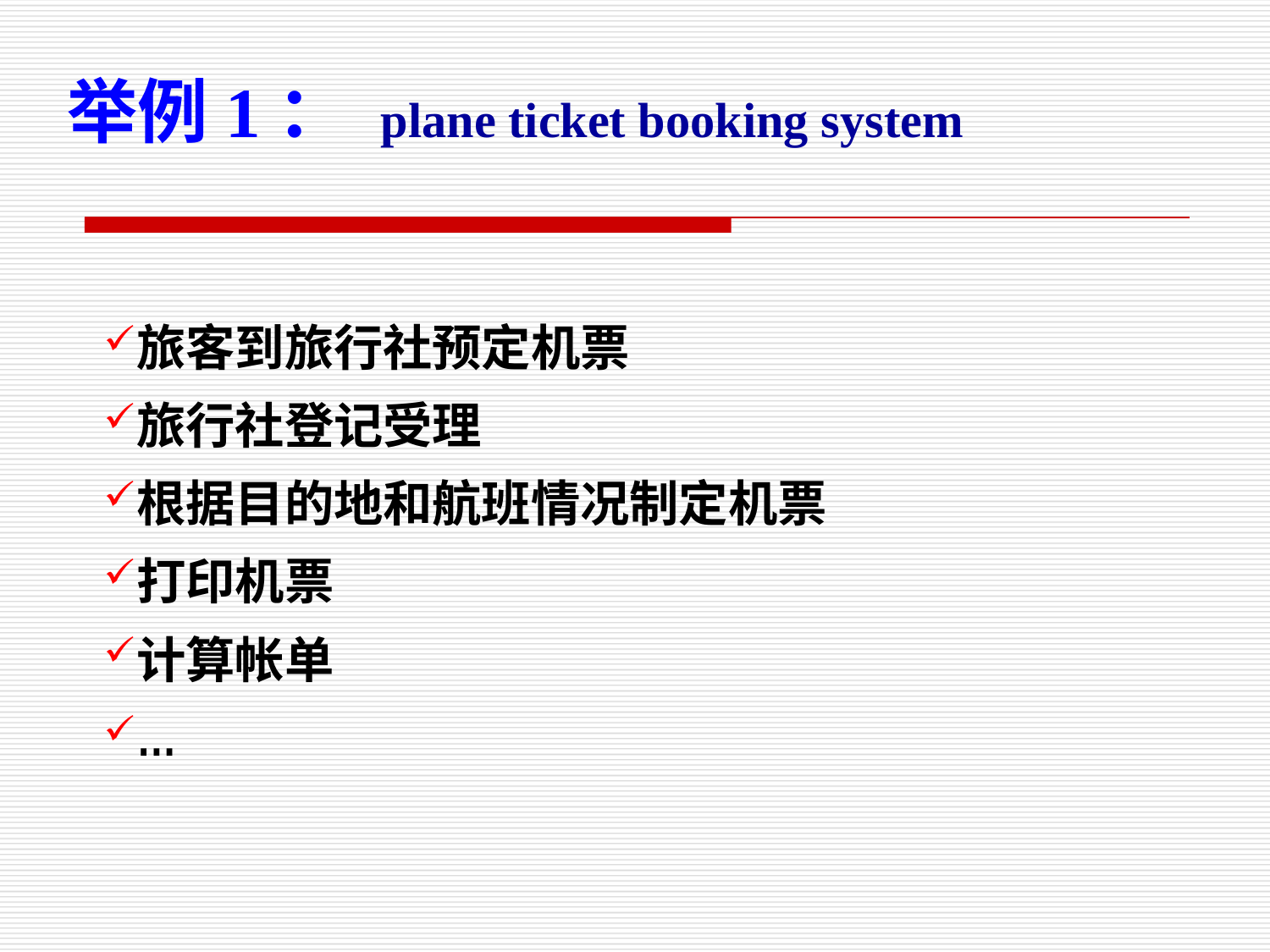

举例1： plane ticket booking system
旅客到旅行社预定机票
旅行社登记受理
根据目的地和航班情况制定机票
打印机票
计算帐单
…